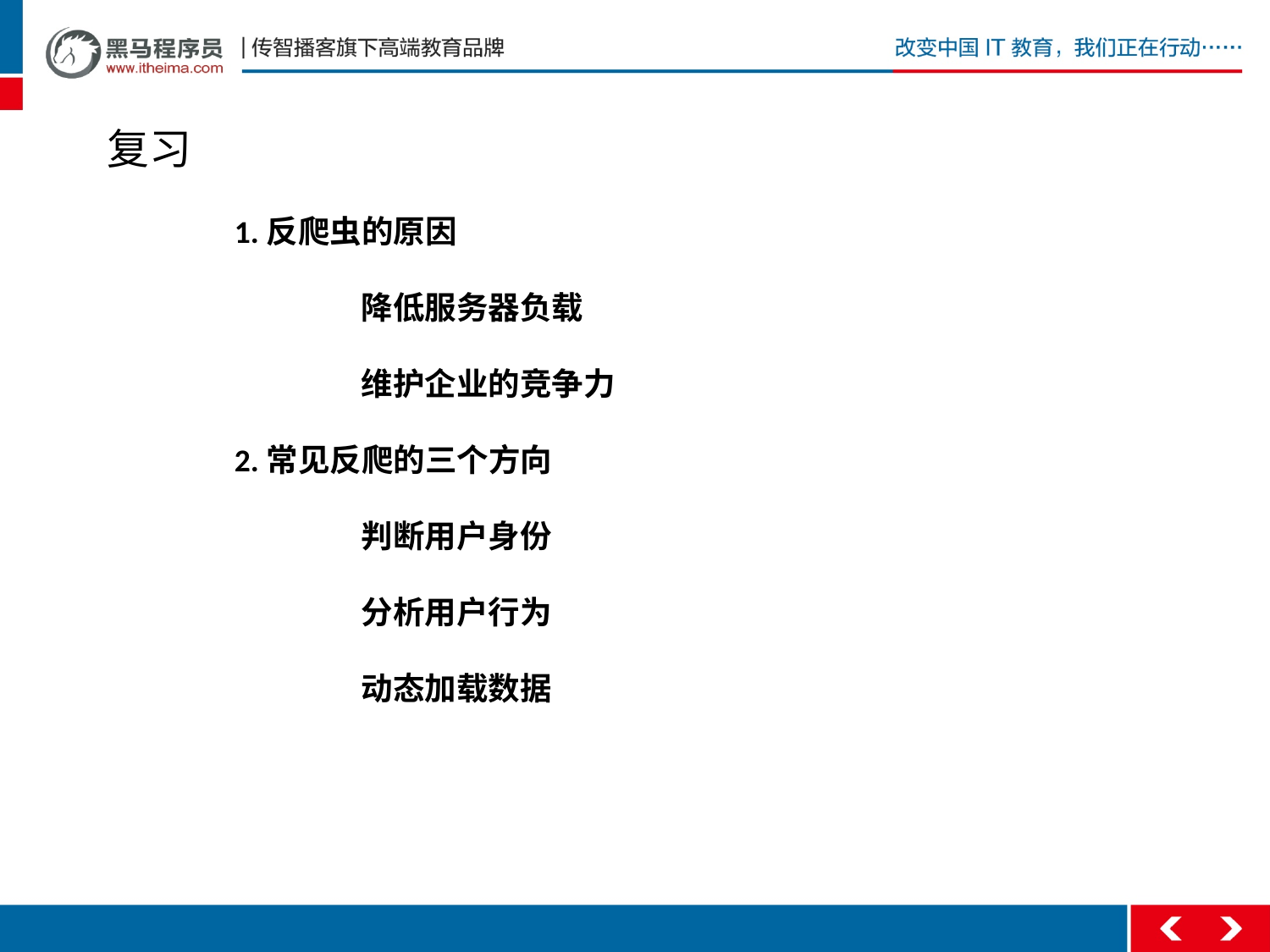

复习

	1.反爬虫的原因

		降低服务器负载

		维护企业的竞争力

	2.常见反爬的三个方向

		判断用户身份

		分析用户行为

		动态加载数据